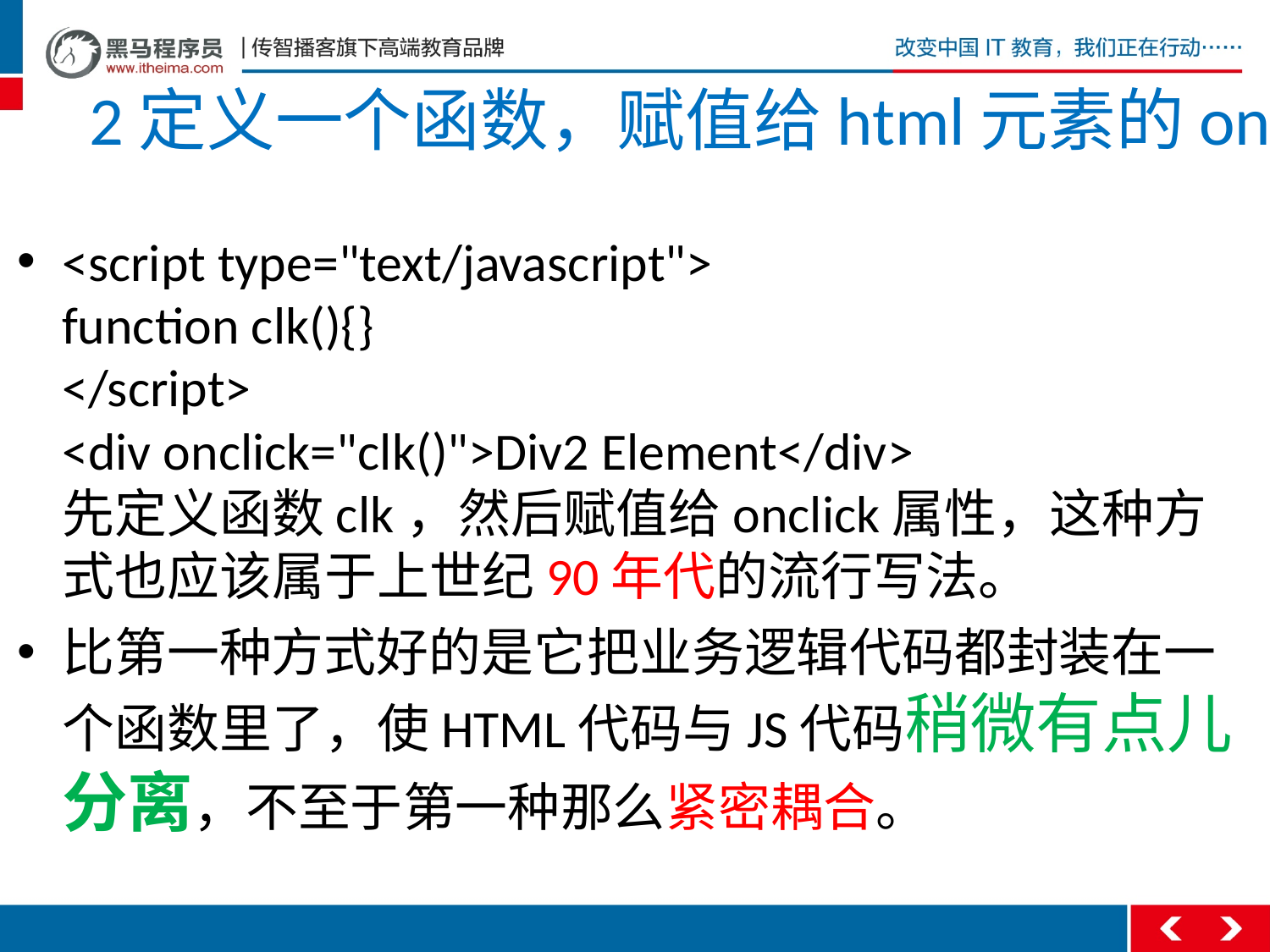

# 2定义一个函数，赋值给html元素的onXXX属性
<script type="text/javascript">
function clk(){}
</script>
<div onclick="clk()">Div2 Element</div>
先定义函数clk，然后赋值给onclick属性，这种方式也应该属于上世纪90年代的流行写法。
比第一种方式好的是它把业务逻辑代码都封装在一个函数里了，使HTML代码与JS代码稍微有点儿分离，不至于第一种那么紧密耦合。